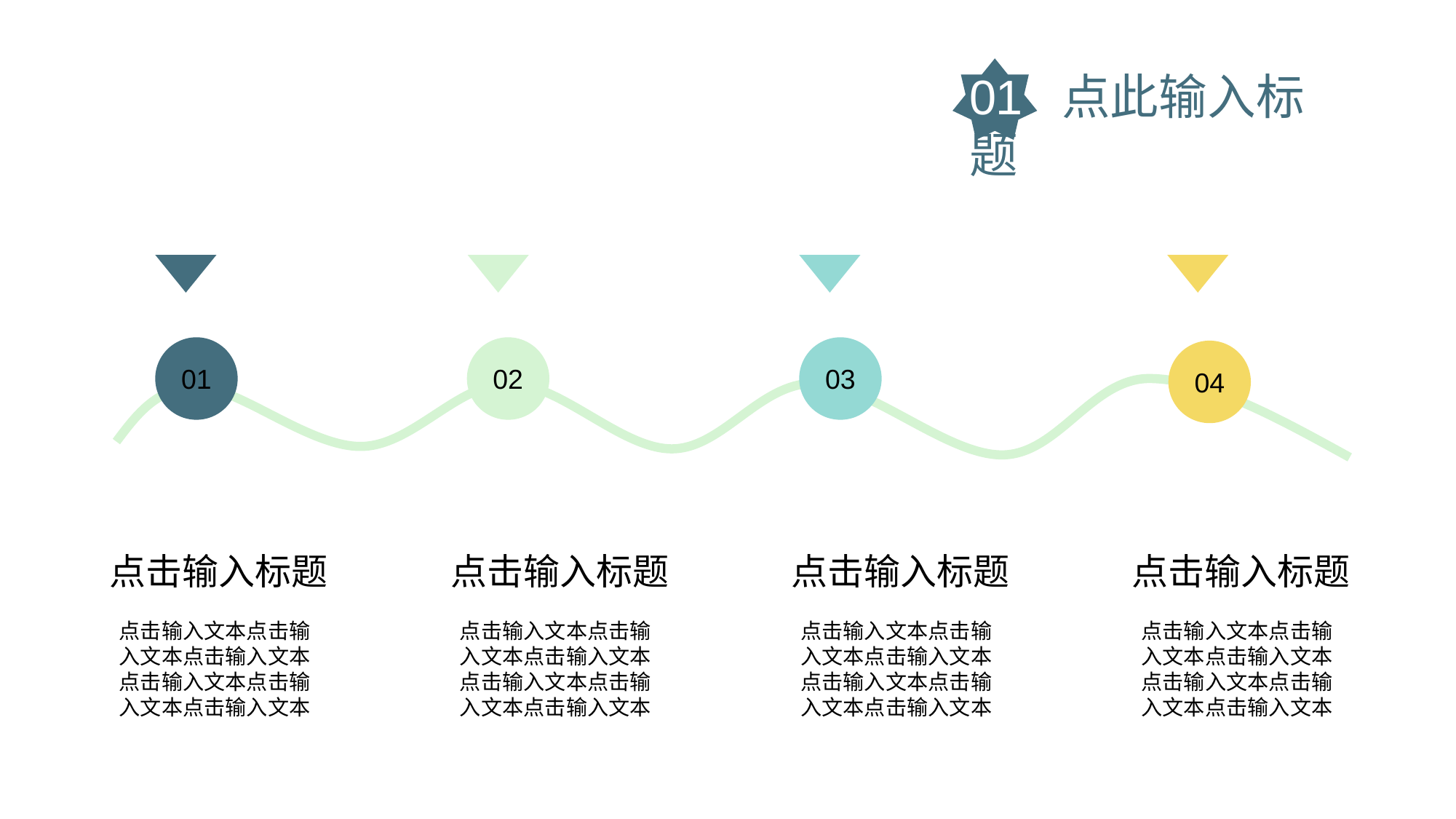

01  点此输入标题

01
02
03
04

点击输入标题
点击输入标题
点击输入标题
点击输入标题
点击输入文本点击输入文本点击输入文本
点击输入文本点击输入文本点击输入文本

点击输入文本点击输入文本点击输入文本
点击输入文本点击输入文本点击输入文本

点击输入文本点击输入文本点击输入文本
点击输入文本点击输入文本点击输入文本

点击输入文本点击输入文本点击输入文本
点击输入文本点击输入文本点击输入文本